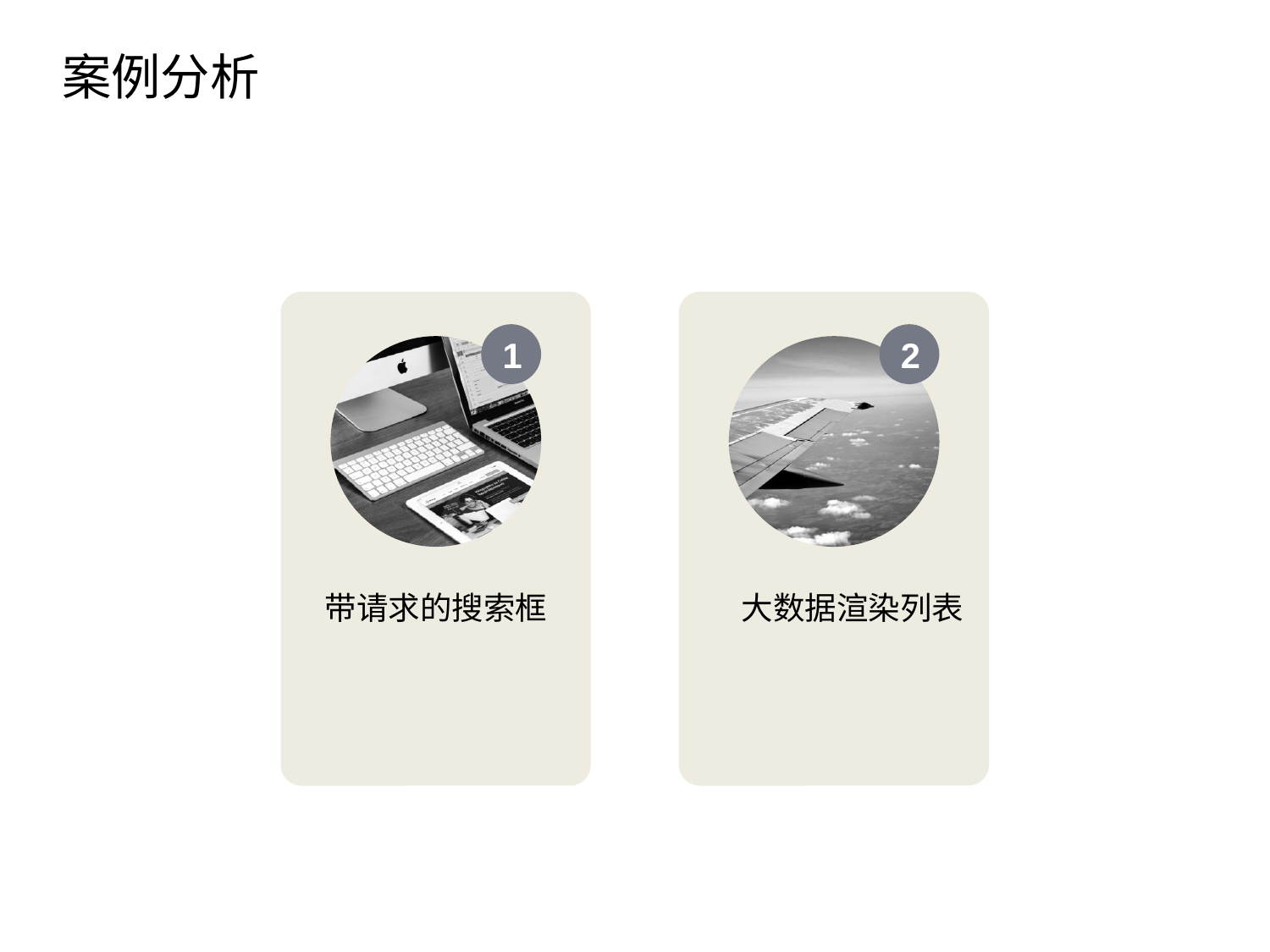

案例分析
点击添加文本

1

2

点击添加文本
带请求的搜索框
大数据渲染列表
点击添加文本
点击添加文本